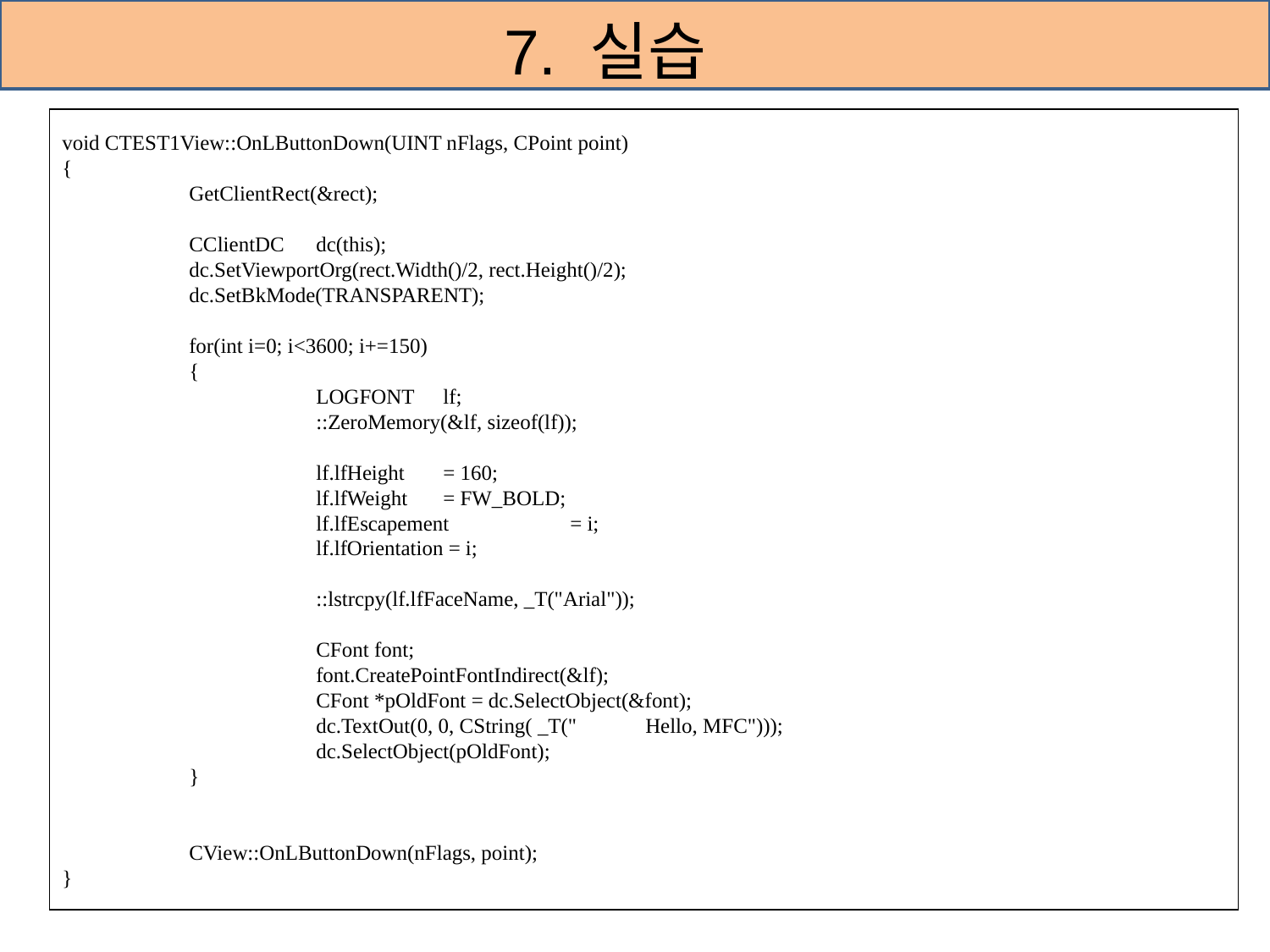

# 7. 실습
void CTEST1View::OnLButtonDown(UINT nFlags, CPoint point)
{
	GetClientRect(&rect);

	CClientDC	dc(this);
	dc.SetViewportOrg(rect.Width()/2, rect.Height()/2);
	dc.SetBkMode(TRANSPARENT);

	for(int i=0; i<3600; i+=150)
	{
		LOGFONT	lf;
		::ZeroMemory(&lf, sizeof(lf));

		lf.lfHeight	= 160;
		lf.lfWeight	= FW_BOLD;
		lf.lfEscapement	= i;
		lf.lfOrientation = i;

		::lstrcpy(lf.lfFaceName, _T("Arial"));

		CFont font;
		font.CreatePointFontIndirect(&lf);
		CFont *pOldFont = dc.SelectObject(&font);
		dc.TextOut(0, 0, CString( _T("             Hello, MFC")));
		dc.SelectObject(pOldFont);
	}

	CView::OnLButtonDown(nFlags, point);
}